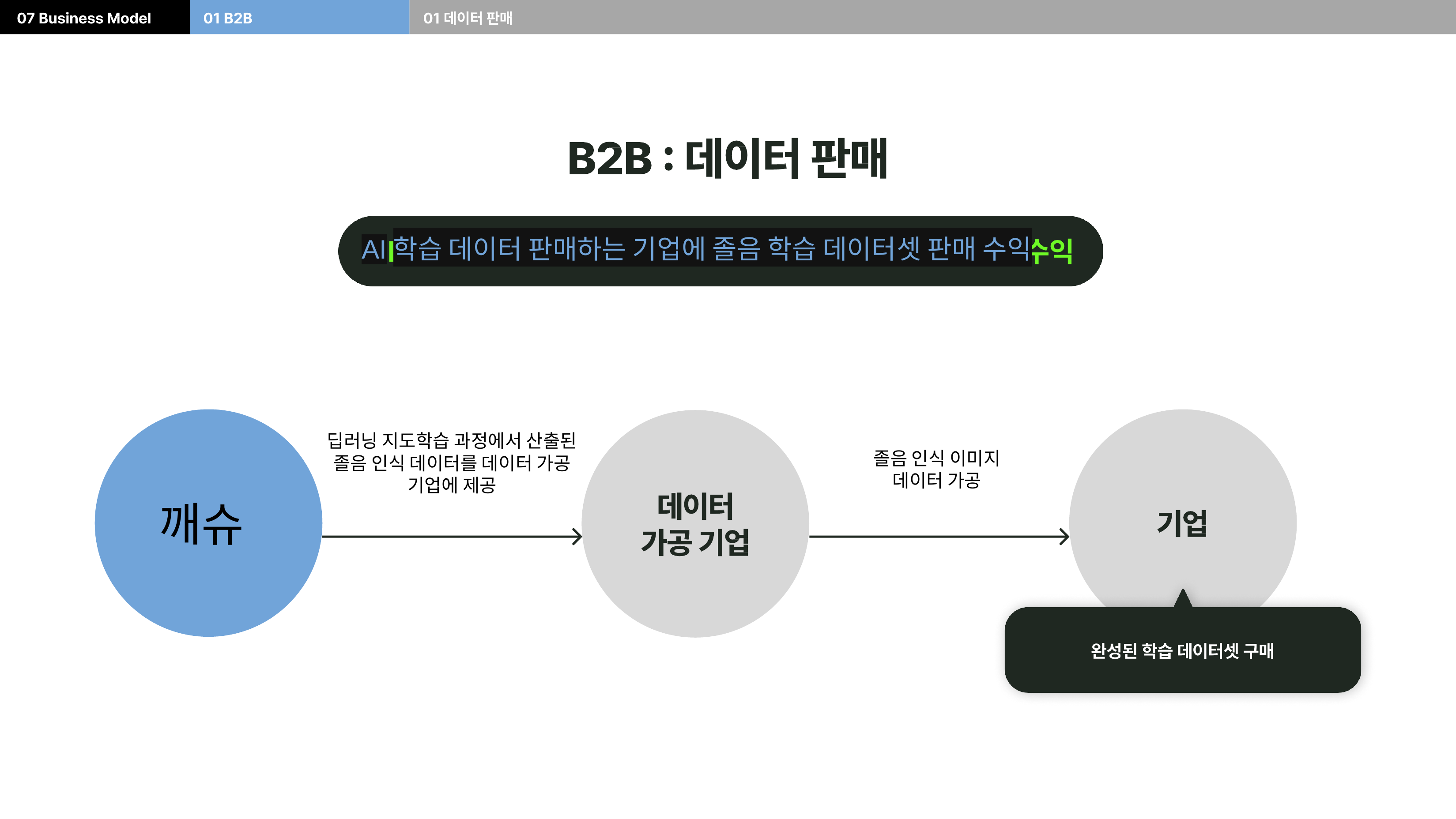

AI학습 데이터 판매하는 기업에 졸음 학습 데이터셋 판매 수익

딥러닝 지도학습 과정에서 산출된 졸음 인식 데이터를 데이터 가공 기업에 제공
졸음 인식 이미지
데이터 가공
깨슈